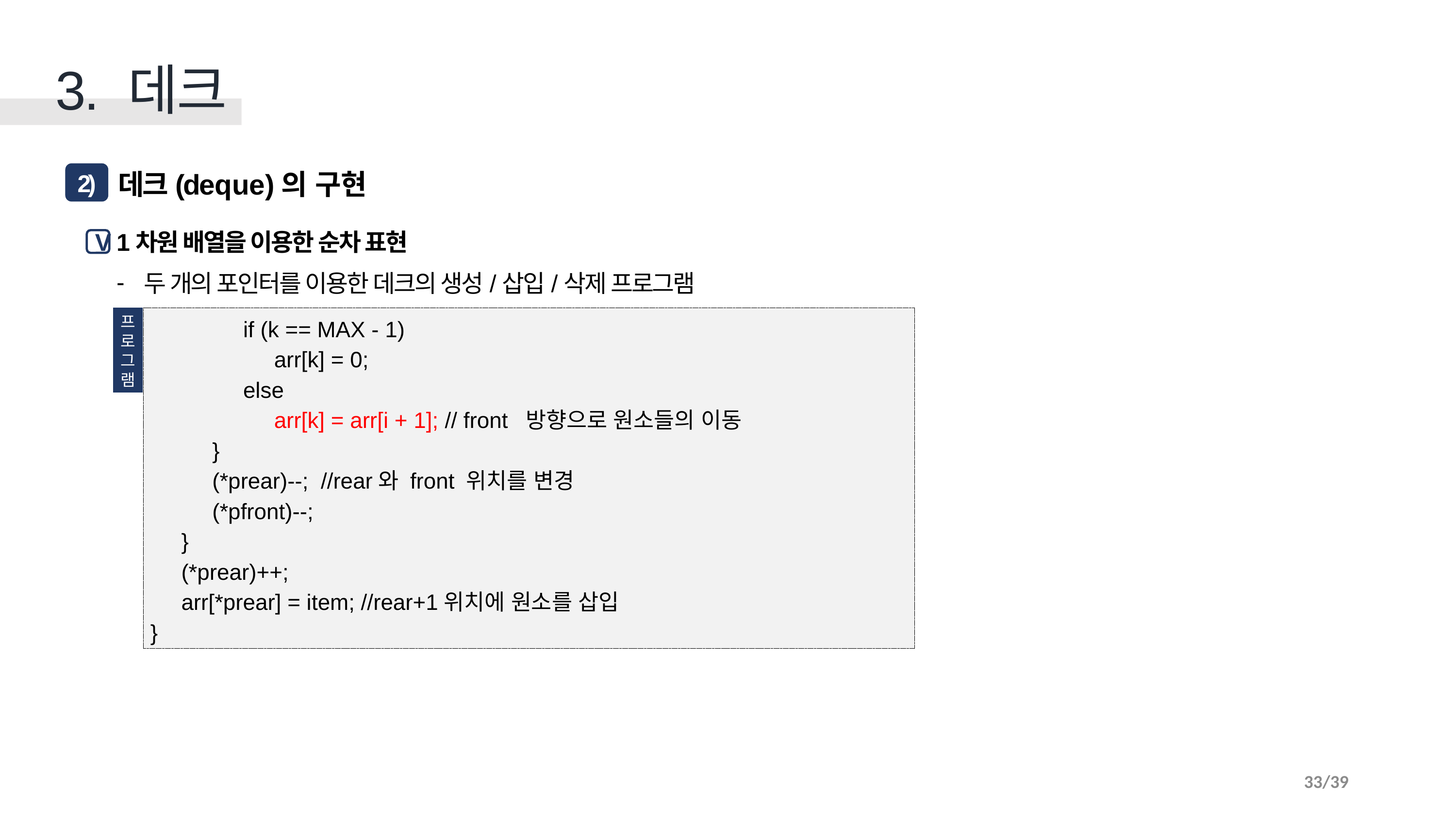

3. 데크

 데크(deque)의 구현
2)
1차원 배열을 이용한 순차 표현

두 개의 포인터를 이용한 데크의 생성/삽입/삭제 프로그램
V
프
로
그
램
               if (k == MAX - 1)
                    arr[k] = 0;
               else
                    arr[k] = arr[i + 1]; // front  방향으로 원소들의 이동
          }
          (*prear)--;  //rear와 front 위치를 변경
          (*pfront)--;
     }
     (*prear)++;
     arr[*prear] = item; //rear+1위치에 원소를 삽입
}
33/39